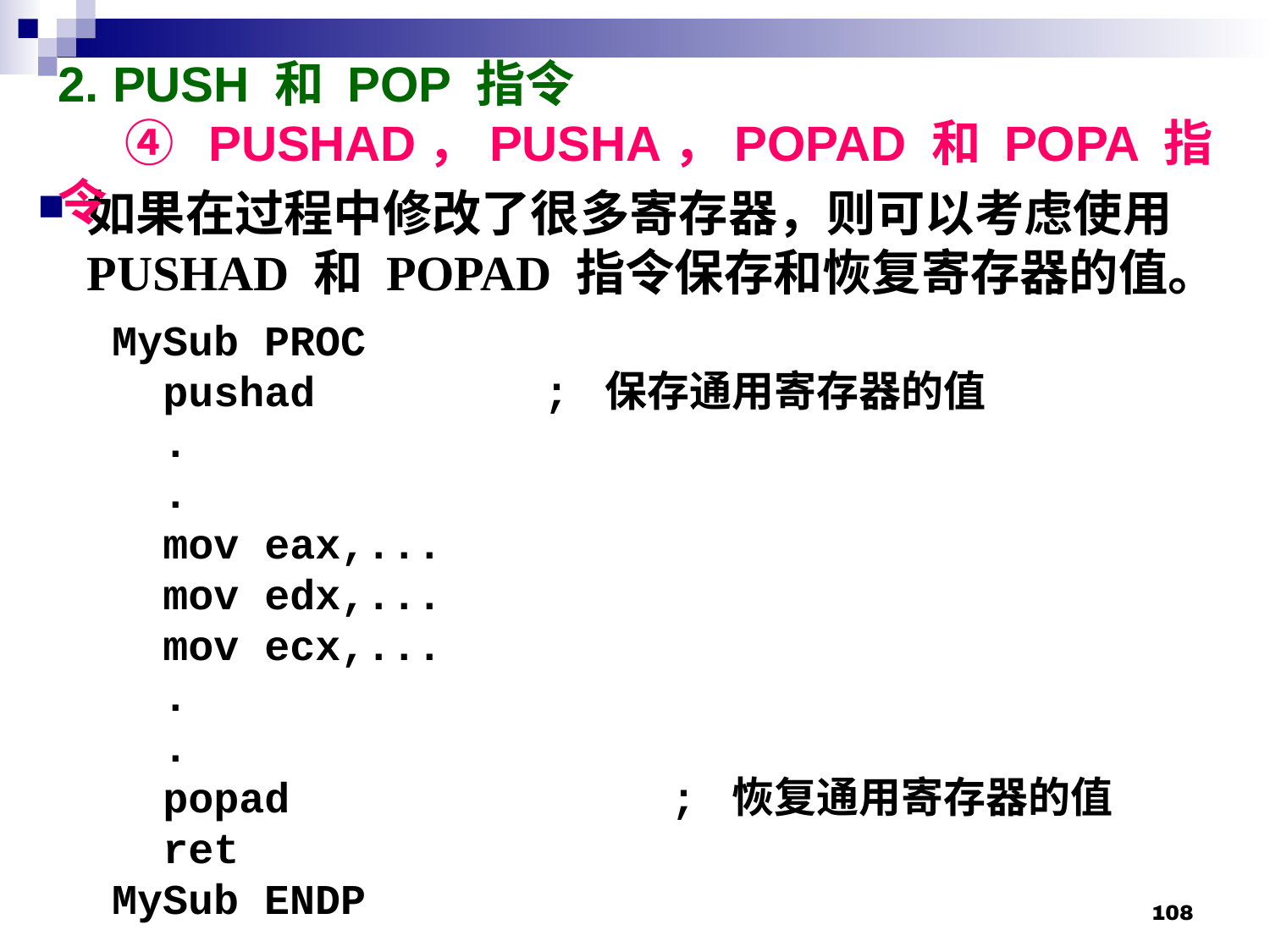

# 2. PUSH 和 POP 指令 ④  PUSHAD，PUSHA，POPAD 和 POPA 指令
如果在过程中修改了很多寄存器，则可以考虑使用PUSHAD 和 POPAD 指令保存和恢复寄存器的值。
MySub PROC
	pushad		; 保存通用寄存器的值
	.
	.
	mov eax,...
	mov edx,...
	mov ecx,...
	.
	.
	popad			; 恢复通用寄存器的值
	ret
MySub ENDP
108